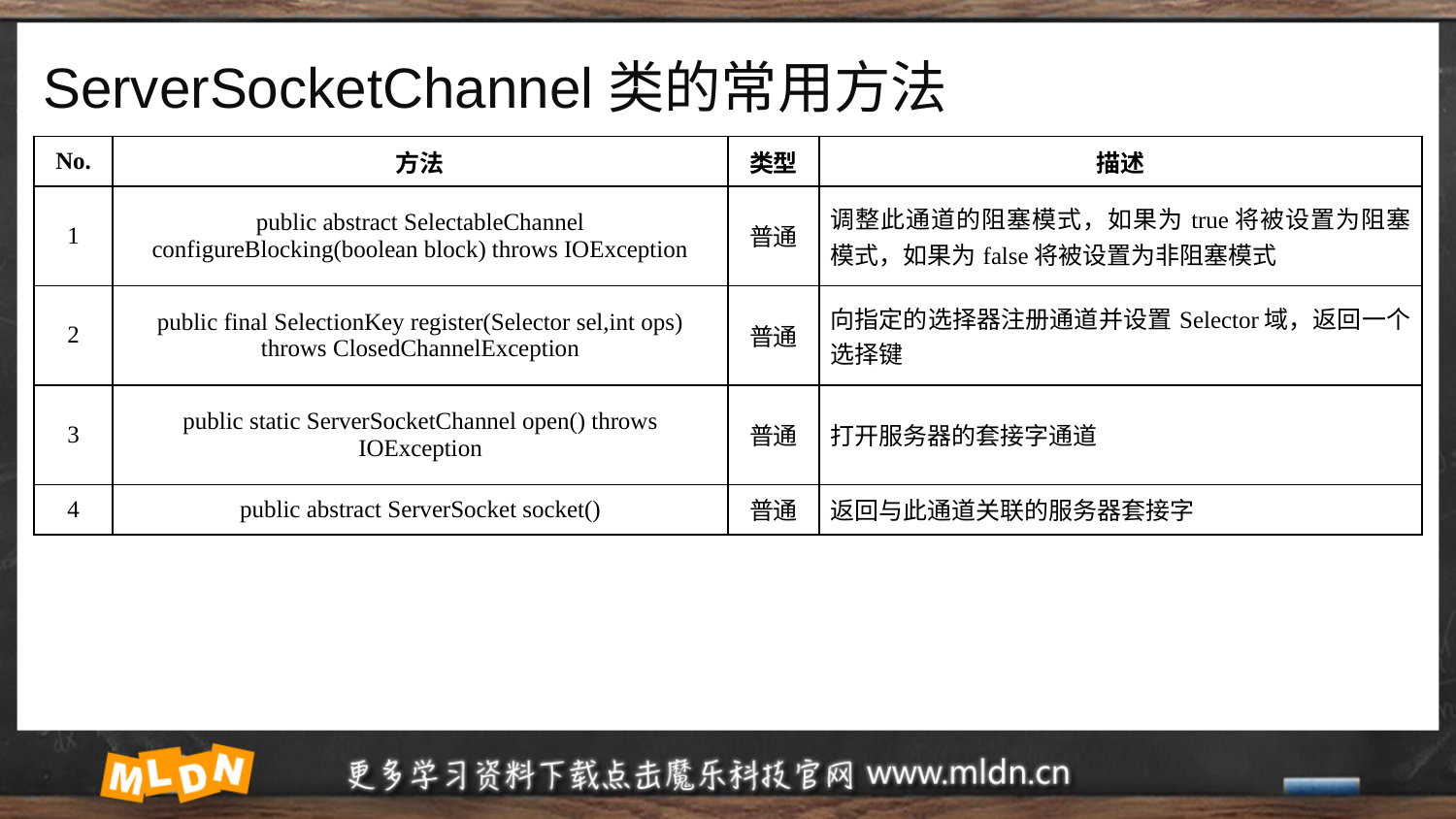

# ServerSocketChannel类的常用方法
| No. | 方法 | 类型 | 描述 |
| --- | --- | --- | --- |
| 1 | public abstract SelectableChannel configureBlocking(boolean block) throws IOException | 普通 | 调整此通道的阻塞模式，如果为true将被设置为阻塞模式，如果为false将被设置为非阻塞模式 |
| 2 | public final SelectionKey register(Selector sel,int ops) throws ClosedChannelException | 普通 | 向指定的选择器注册通道并设置Selector域，返回一个选择键 |
| 3 | public static ServerSocketChannel open() throws IOException | 普通 | 打开服务器的套接字通道 |
| 4 | public abstract ServerSocket socket() | 普通 | 返回与此通道关联的服务器套接字 |